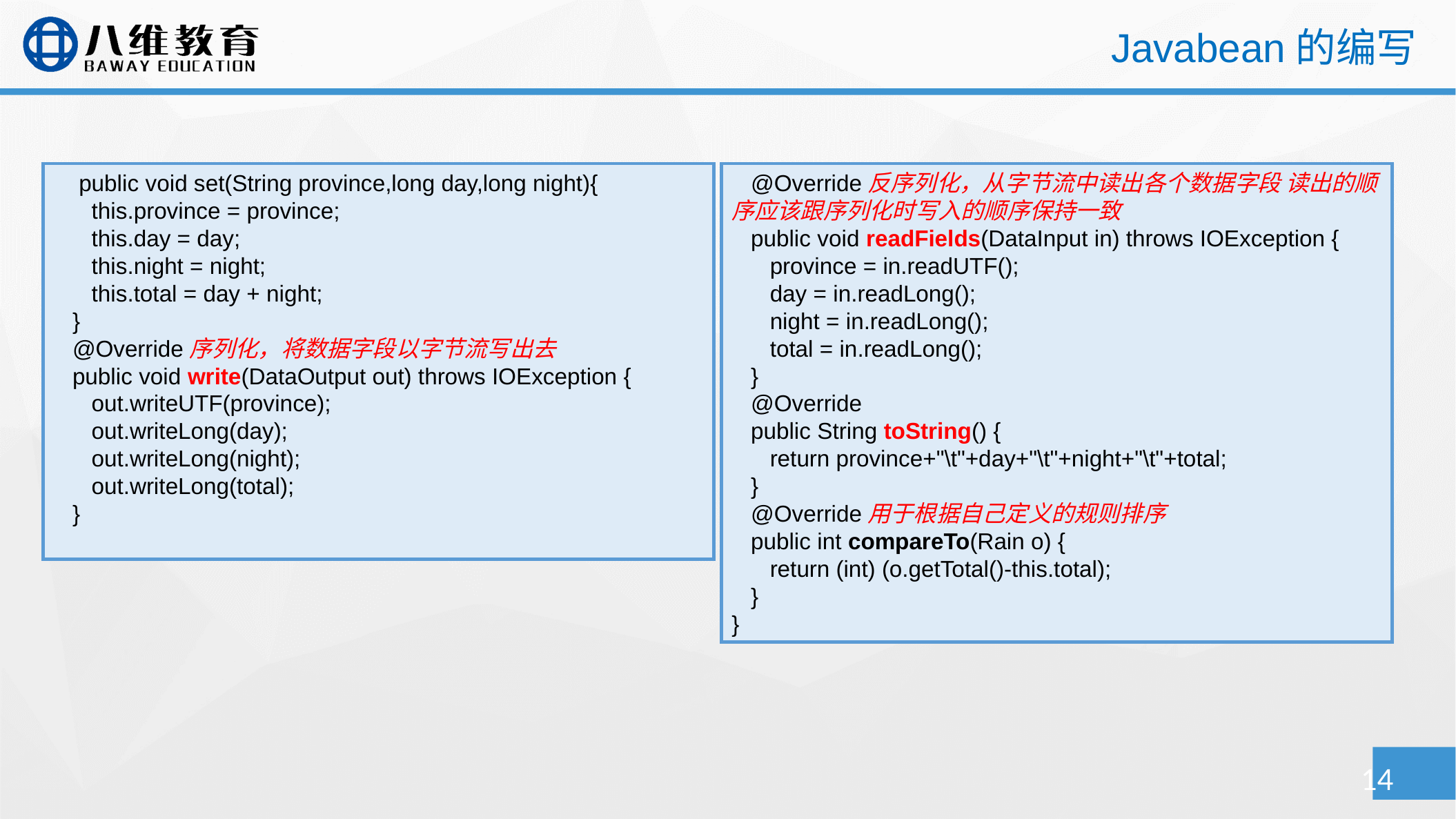

Javabean的编写
    public void set(String province,long day,long night){
      this.province = province;
      this.day = day;
      this.night = night;
      this.total = day + night;
   }
   @Override序列化，将数据字段以字节流写出去
   public void write(DataOutput out) throws IOException {
      out.writeUTF(province);
      out.writeLong(day);
      out.writeLong(night);
      out.writeLong(total);
   }

   @Override反序列化，从字节流中读出各个数据字段 读出的顺序应该跟序列化时写入的顺序保持一致
   public void readFields(DataInput in) throws IOException {
      province = in.readUTF();
      day = in.readLong();
      night = in.readLong();
      total = in.readLong();
   }
   @Override
   public String toString() {
      return province+"\t"+day+"\t"+night+"\t"+total;
   }
   @Override用于根据自己定义的规则排序
   public int compareTo(Rain o) {
      return (int) (o.getTotal()-this.total);
   }
}